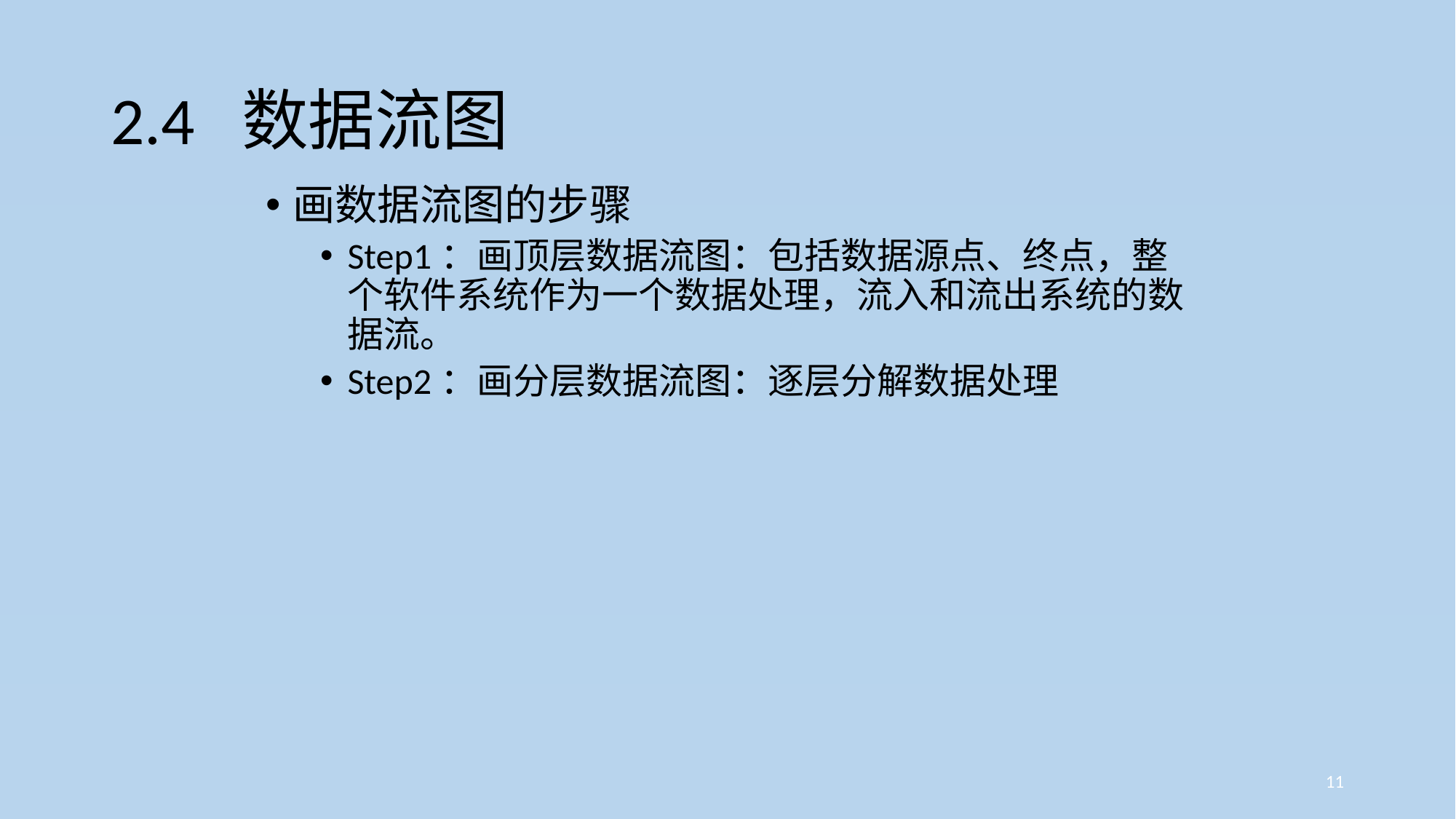

# 2.4  数据流图
画数据流图的步骤
Step1：画顶层数据流图：包括数据源点、终点，整个软件系统作为一个数据处理，流入和流出系统的数据流。
Step2：画分层数据流图：逐层分解数据处理

11